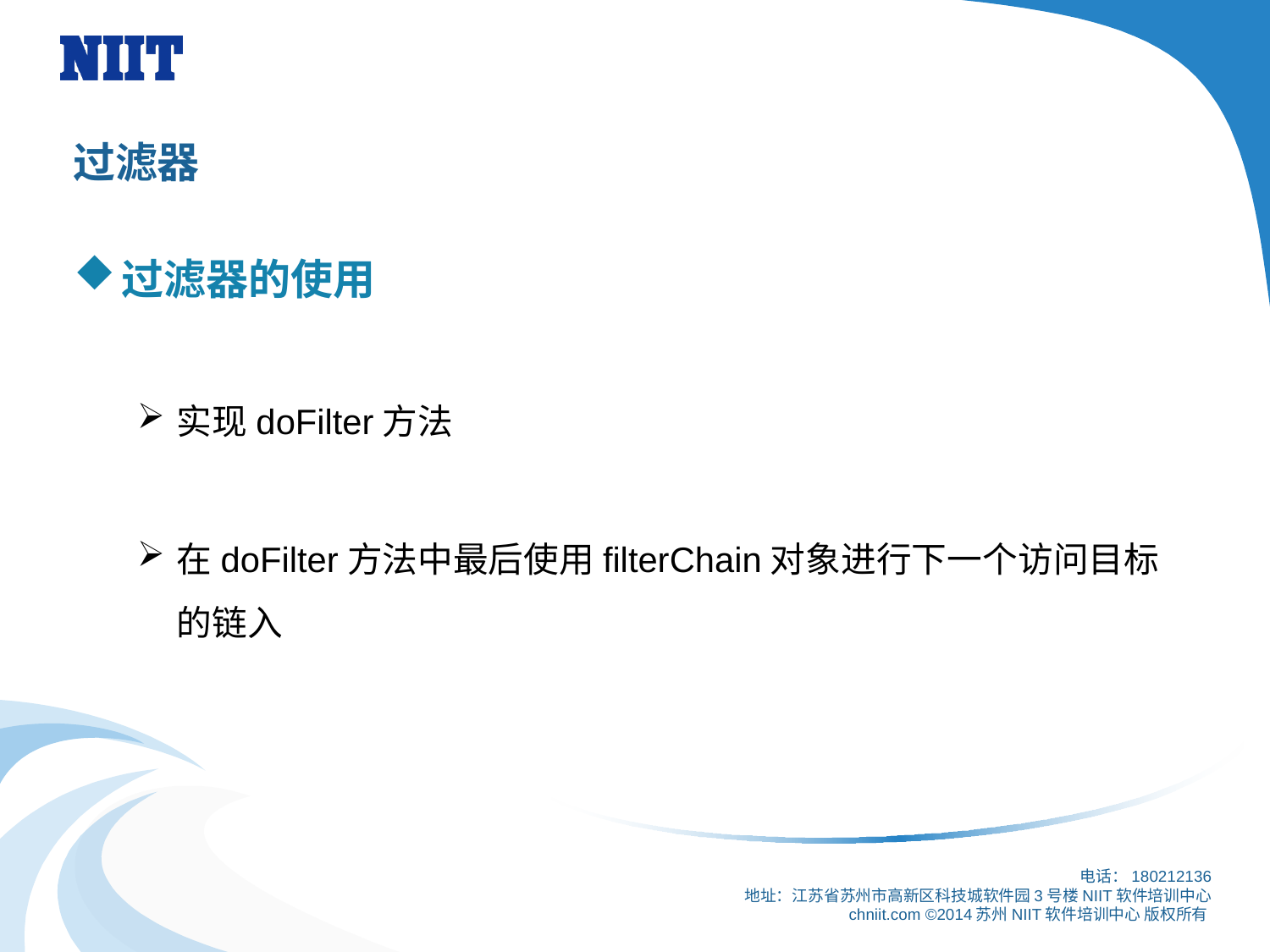

# 过滤器
过滤器的使用

实现doFilter方法

在doFilter方法中最后使用filterChain对象进行下一个访问目标的链入